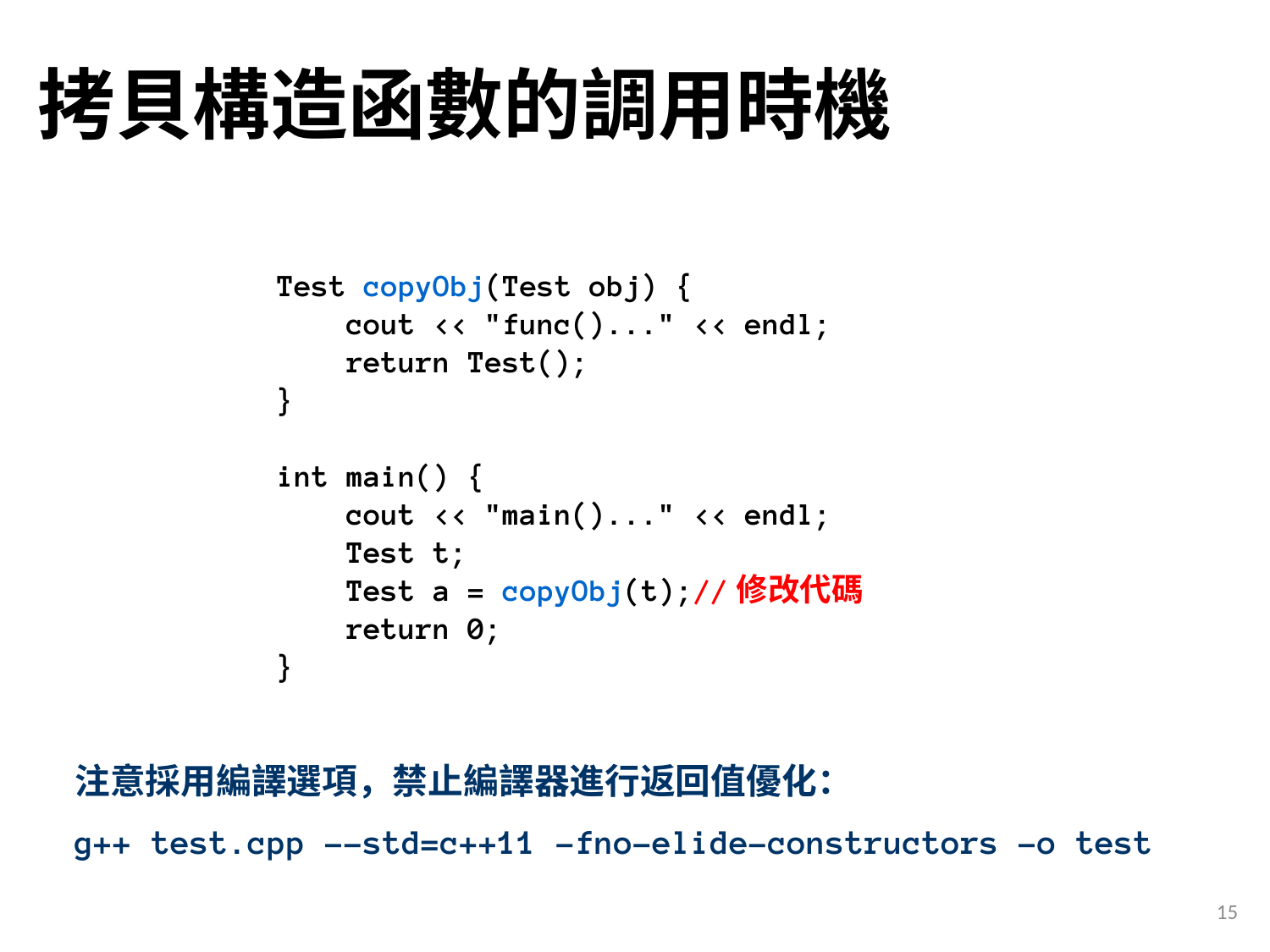

# 拷貝構造函數的調用時機
Test copyObj(Test obj) {
    cout << "func()..." << endl;
    return Test();
}

int main() {
    cout << "main()..." << endl;
    Test t;
    Test a = copyObj(t);//修改代碼
    return 0;
}
注意採用編譯選項，禁止編譯器進行返回值優化：
g++ test.cpp --std=c++11 -fno-elide-constructors –o test
15